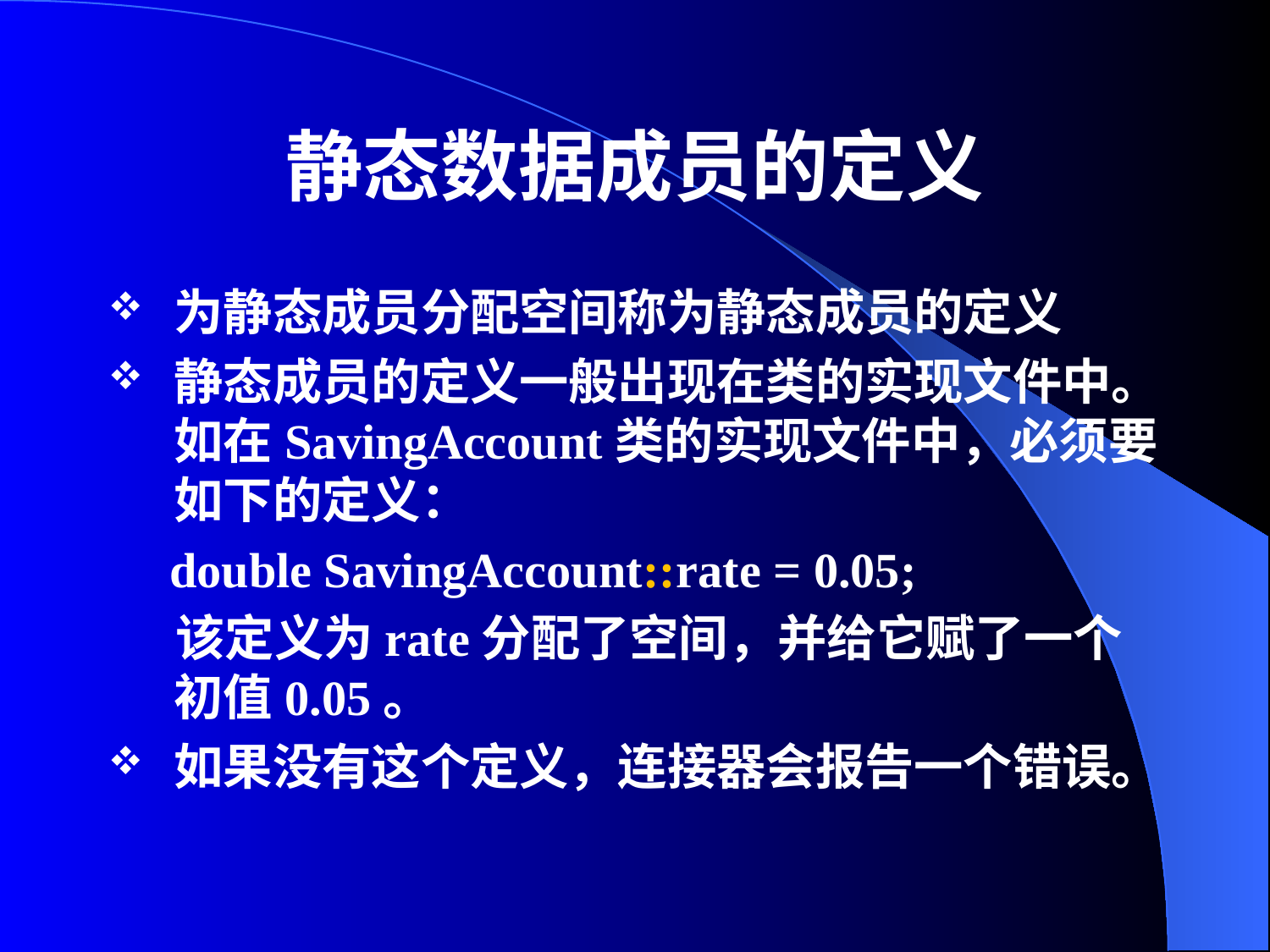

# 静态数据成员的定义
为静态成员分配空间称为静态成员的定义
静态成员的定义一般出现在类的实现文件中。如在SavingAccount类的实现文件中，必须要如下的定义：
     double SavingAccount::rate = 0.05;
     该定义为rate分配了空间，并给它赋了一个初值0.05。
如果没有这个定义，连接器会报告一个错误。